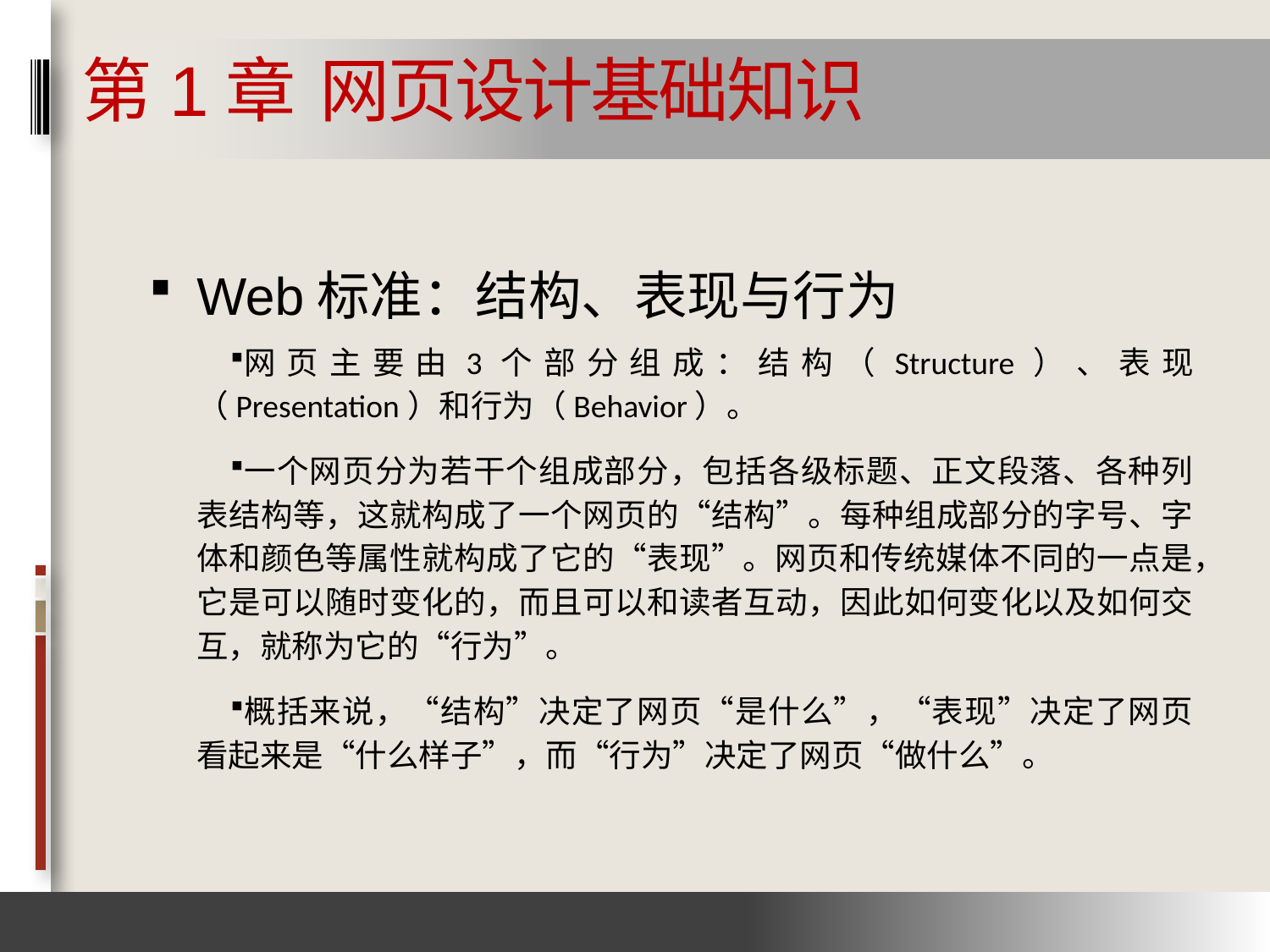

# 第1章  网页设计基础知识
Web标准：结构、表现与行为
网页主要由3个部分组成：结构（Structure）、表现（Presentation）和行为（Behavior）。
一个网页分为若干个组成部分，包括各级标题、正文段落、各种列表结构等，这就构成了一个网页的“结构”。每种组成部分的字号、字体和颜色等属性就构成了它的“表现”。网页和传统媒体不同的一点是，它是可以随时变化的，而且可以和读者互动，因此如何变化以及如何交互，就称为它的“行为”。
概括来说，“结构”决定了网页“是什么”，“表现”决定了网页看起来是“什么样子”，而“行为”决定了网页“做什么”。